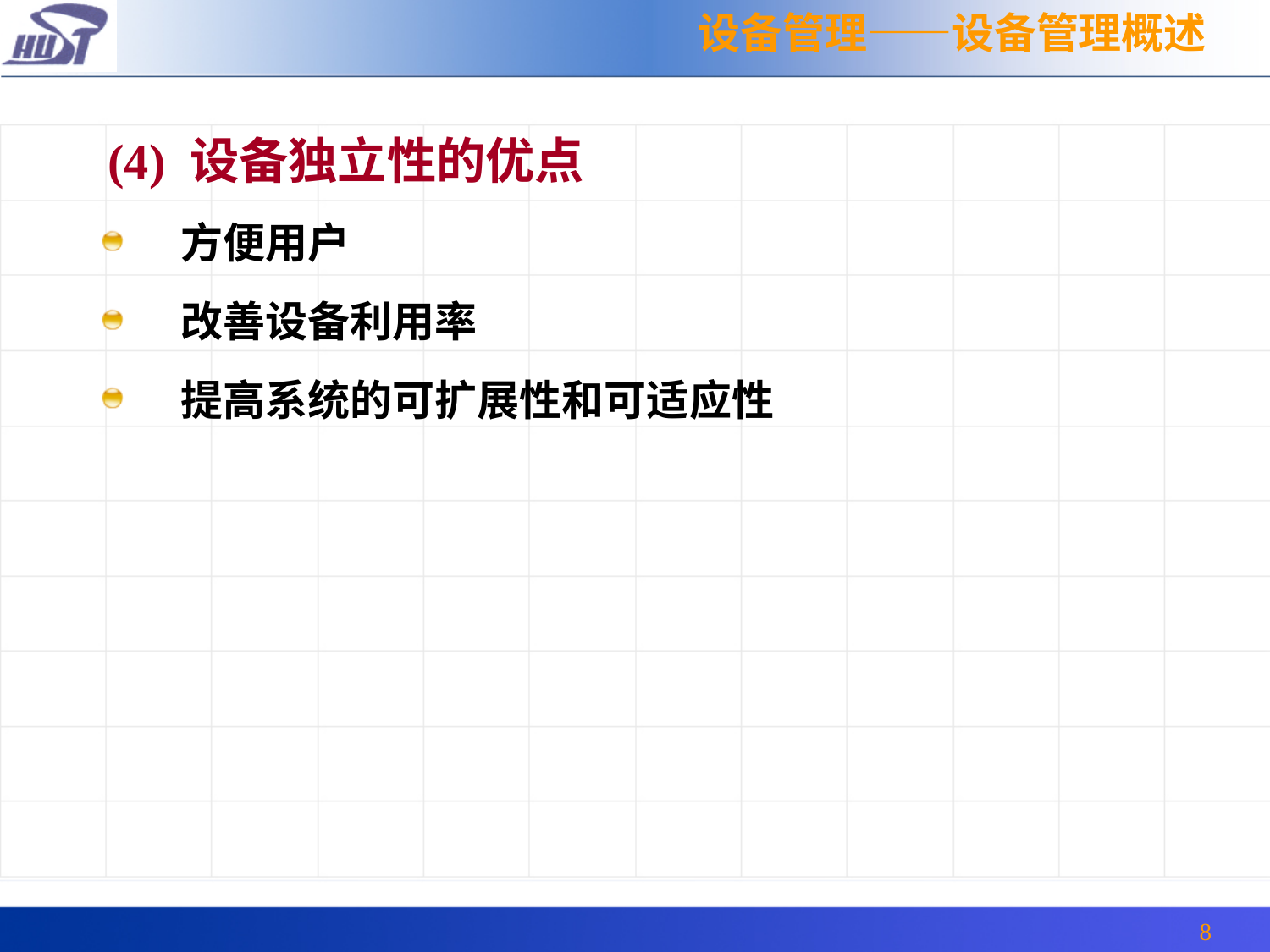

设备管理——设备管理概述
      (4) 设备独立性的优点
 方便用户
 改善设备利用率
 提高系统的可扩展性和可适应性

8